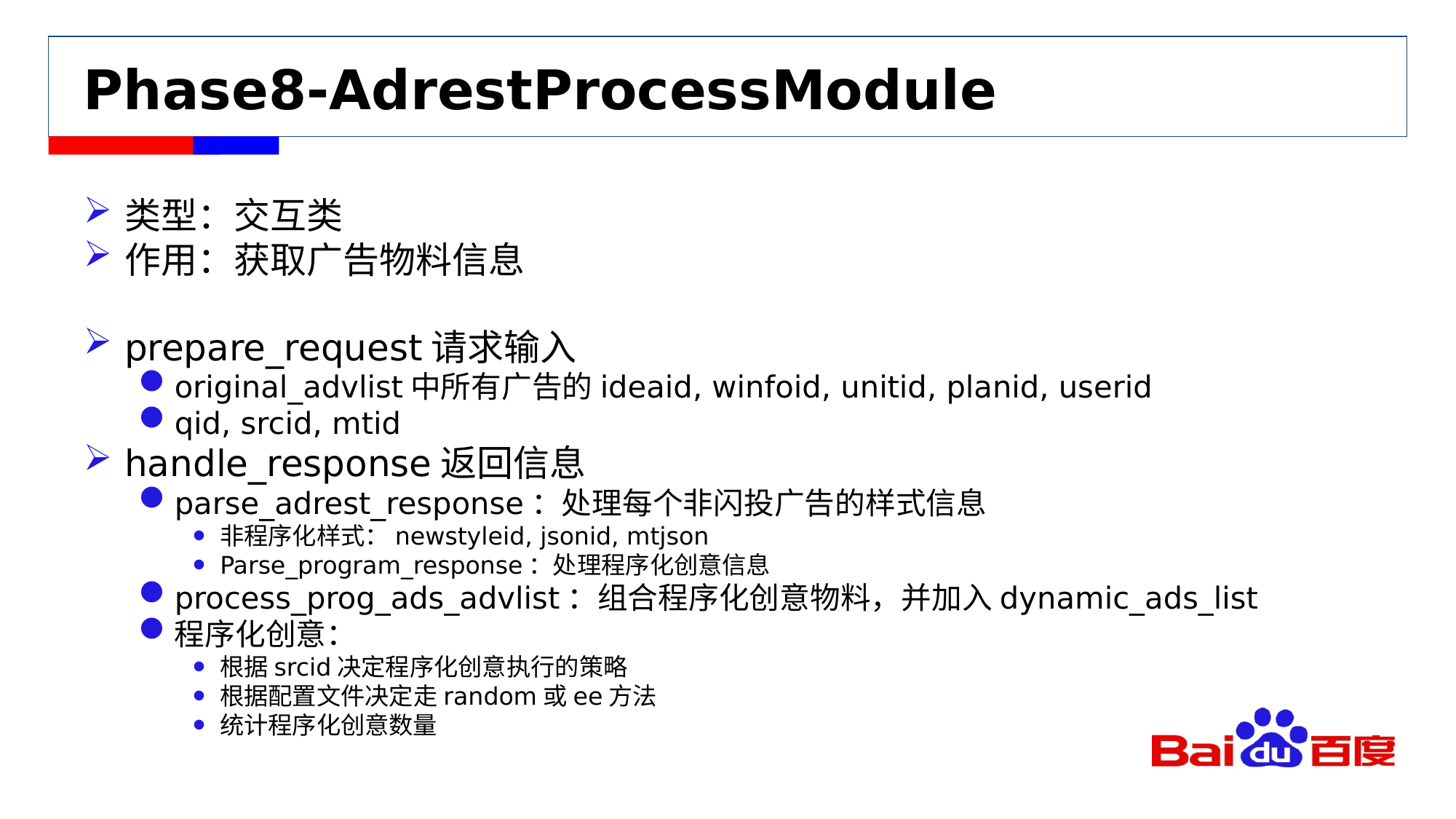

# Phase8-AdrestProcessModule
类型：交互类
作用：获取广告物料信息

prepare_request请求输入
original_advlist中所有广告的ideaid, winfoid, unitid, planid, userid
qid, srcid, mtid
handle_response返回信息
parse_adrest_response：处理每个非闪投广告的样式信息
非程序化样式：newstyleid, jsonid, mtjson
Parse_program_response：处理程序化创意信息
process_prog_ads_advlist：组合程序化创意物料，并加入dynamic_ads_list
程序化创意：
根据srcid决定程序化创意执行的策略
根据配置文件决定走random或ee方法
统计程序化创意数量